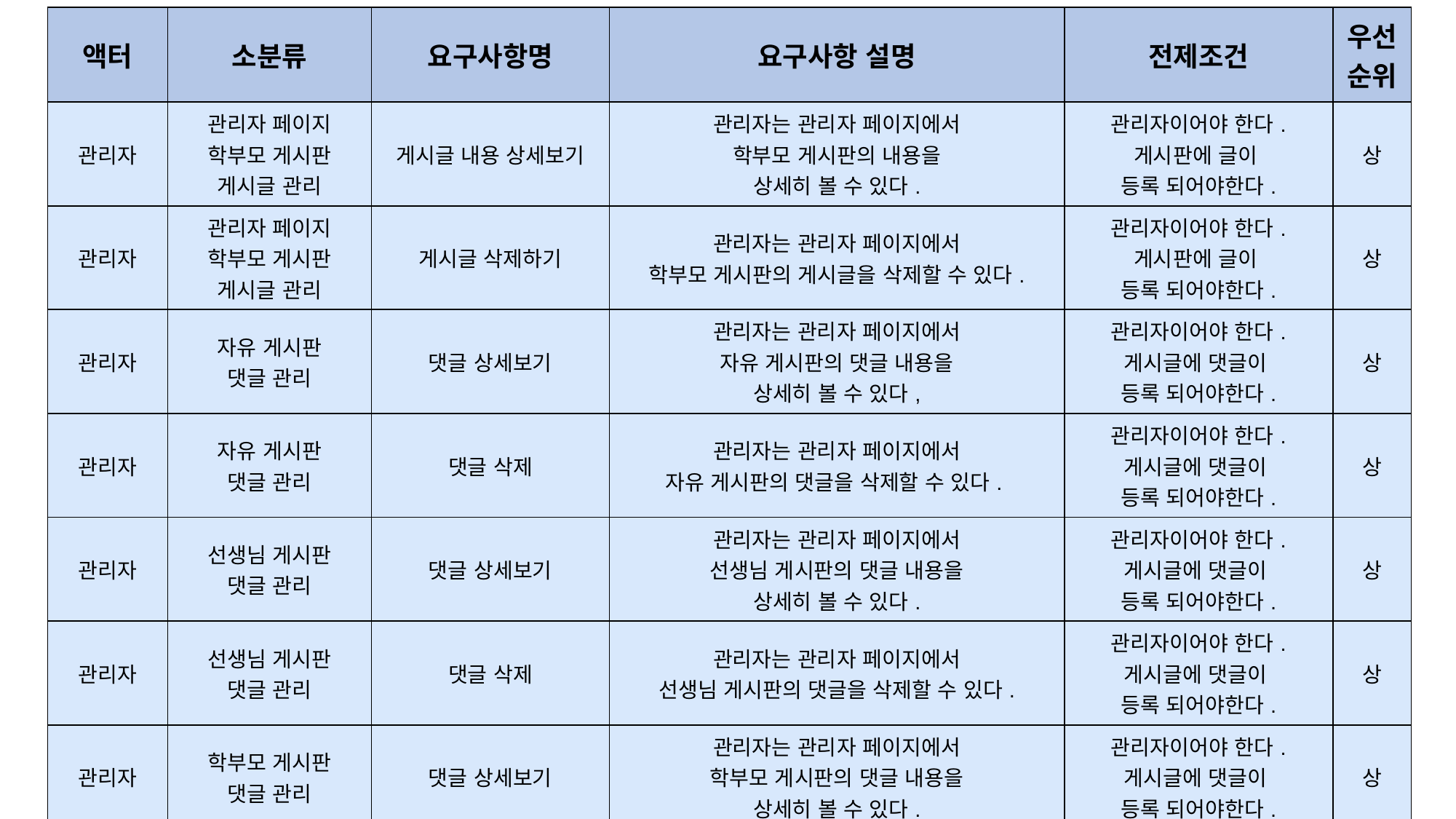

| 액터 | 소분류 | 요구사항명 | 요구사항 설명 | 전제조건 | 우선순위 |
| --- | --- | --- | --- | --- | --- |
| 관리자 | 관리자 페이지 학부모 게시판 게시글 관리 | 게시글 내용 상세보기 | 관리자는 관리자 페이지에서 학부모 게시판의 내용을 상세히 볼 수 있다. | 관리자이어야 한다. 게시판에 글이 등록 되어야한다. | 상 |
| 관리자 | 관리자 페이지 학부모 게시판 게시글 관리 | 게시글 삭제하기 | 관리자는 관리자 페이지에서 학부모 게시판의 게시글을 삭제할 수 있다. | 관리자이어야 한다. 게시판에 글이 등록 되어야한다. | 상 |
| 관리자 | 자유 게시판 댓글 관리 | 댓글 상세보기 | 관리자는 관리자 페이지에서 자유 게시판의 댓글 내용을 상세히 볼 수 있다, | 관리자이어야 한다. 게시글에 댓글이 등록 되어야한다. | 상 |
| 관리자 | 자유 게시판 댓글 관리 | 댓글 삭제 | 관리자는 관리자 페이지에서 자유 게시판의 댓글을 삭제할 수 있다. | 관리자이어야 한다. 게시글에 댓글이 등록 되어야한다. | 상 |
| 관리자 | 선생님 게시판 댓글 관리 | 댓글 상세보기 | 관리자는 관리자 페이지에서 선생님 게시판의 댓글 내용을 상세히 볼 수 있다. | 관리자이어야 한다. 게시글에 댓글이 등록 되어야한다. | 상 |
| 관리자 | 선생님 게시판 댓글 관리 | 댓글 삭제 | 관리자는 관리자 페이지에서 선생님 게시판의 댓글을 삭제할 수 있다. | 관리자이어야 한다. 게시글에 댓글이 등록 되어야한다. | 상 |
| 관리자 | 학부모 게시판 댓글 관리 | 댓글 상세보기 | 관리자는 관리자 페이지에서 학부모 게시판의 댓글 내용을 상세히 볼 수 있다. | 관리자이어야 한다. 게시글에 댓글이 등록 되어야한다. | 상 |
| 관리자 | 학부모 게시판 댓글 관리 | 댓글 삭제 | 관리자는 관리자 페이지에서 학부모 게시판의 댓글을 삭제할 수 있다. | 관리자이어야 한다. 게시글에 댓글이 등록 되어야한다. | 상 |